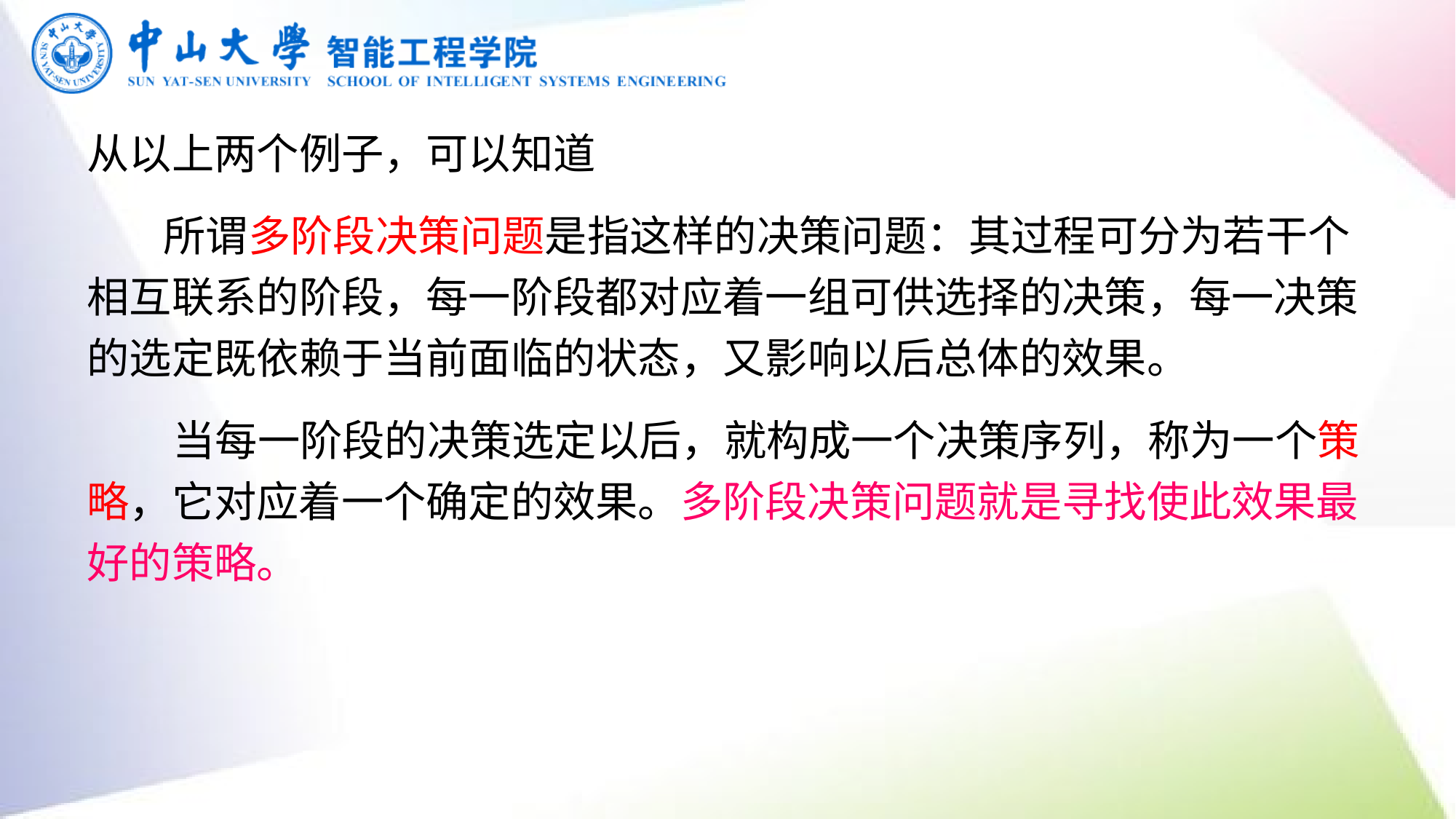

从以上两个例子，可以知道
       所谓多阶段决策问题是指这样的决策问题：其过程可分为若干个相互联系的阶段，每一阶段都对应着一组可供选择的决策，每一决策的选定既依赖于当前面临的状态，又影响以后总体的效果。
        当每一阶段的决策选定以后，就构成一个决策序列，称为一个策略，它对应着一个确定的效果。多阶段决策问题就是寻找使此效果最好的策略。